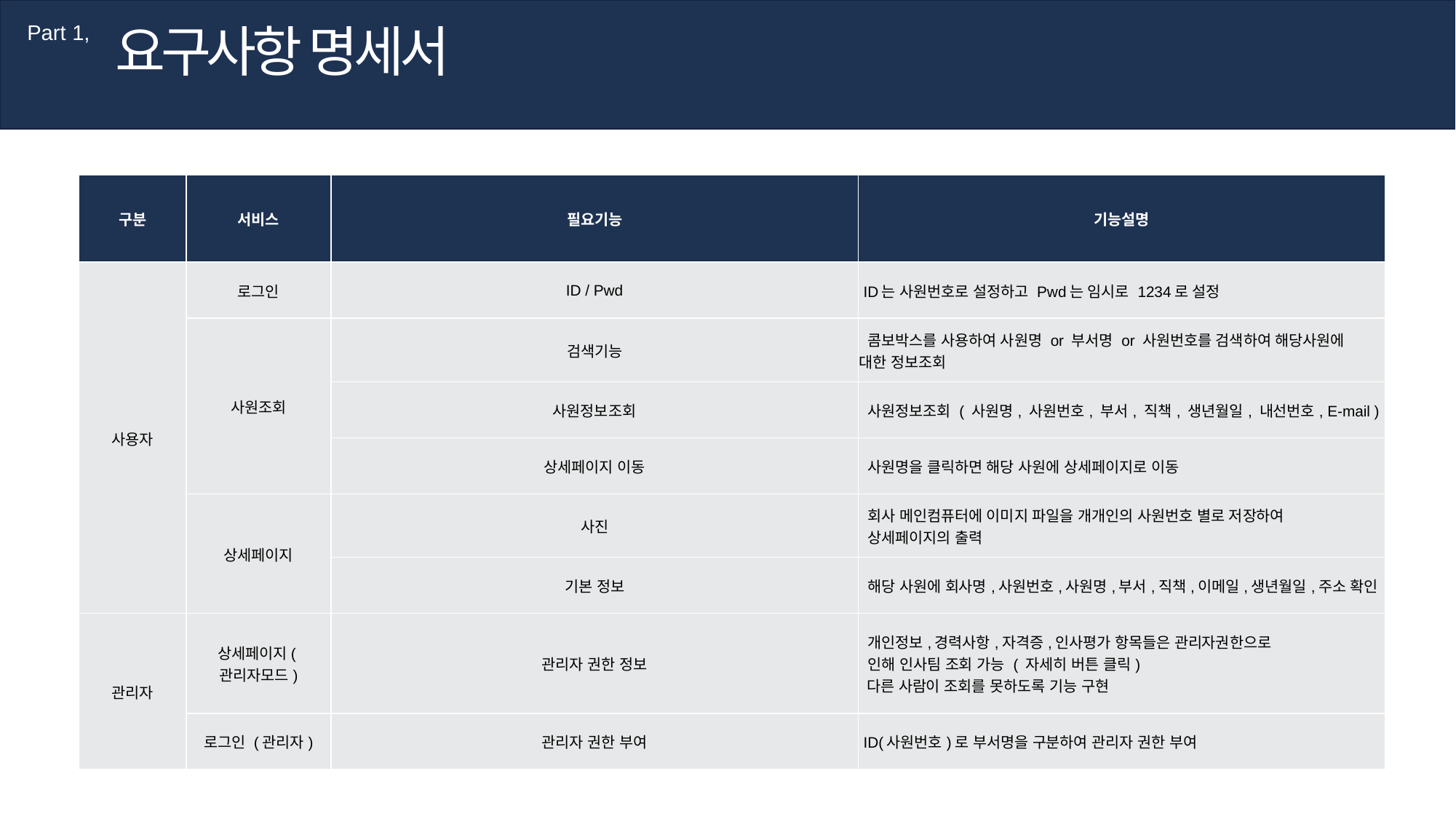

요구사항 명세서
Part 1,
| 구분 | 서비스 | 필요기능 | 기능설명 |
| --- | --- | --- | --- |
| 사용자 | 로그인 | ID / Pwd | ID는 사원번호로 설정하고 Pwd는 임시로 1234로 설정 |
|  | 사원조회 | 검색기능 | 콤보박스를 사용하여 사원명 or 부서명 or 사원번호를 검색하여 해당사원에 대한 정보조회 |
|  |  | 사원정보조회 | 사원정보조회 ( 사원명, 사원번호, 부서, 직책, 생년월일, 내선번호, E-mail ) |
|  |  | 상세페이지 이동 | 사원명을 클릭하면 해당 사원에 상세페이지로 이동 |
|  | 상세페이지 | 사진 | 회사 메인컴퓨터에 이미지 파일을 개개인의 사원번호 별로 저장하여 상세페이지의 출력 |
|  |  | 기본 정보 | 해당 사원에 회사명,사원번호,사원명,부서,직책,이메일,생년월일,주소 확인 |
| 관리자 | 상세페이지(관리자모드) | 관리자 권한 정보 | 개인정보,경력사항,자격증,인사평가 항목들은 관리자권한으로 인해 인사팀 조회 가능 ( 자세히 버튼 클릭) 다른 사람이 조회를 못하도록 기능 구현 |
|  | 로그인 (관리자) | 관리자 권한 부여 | ID(사원번호)로 부서명을 구분하여 관리자 권한 부여 |